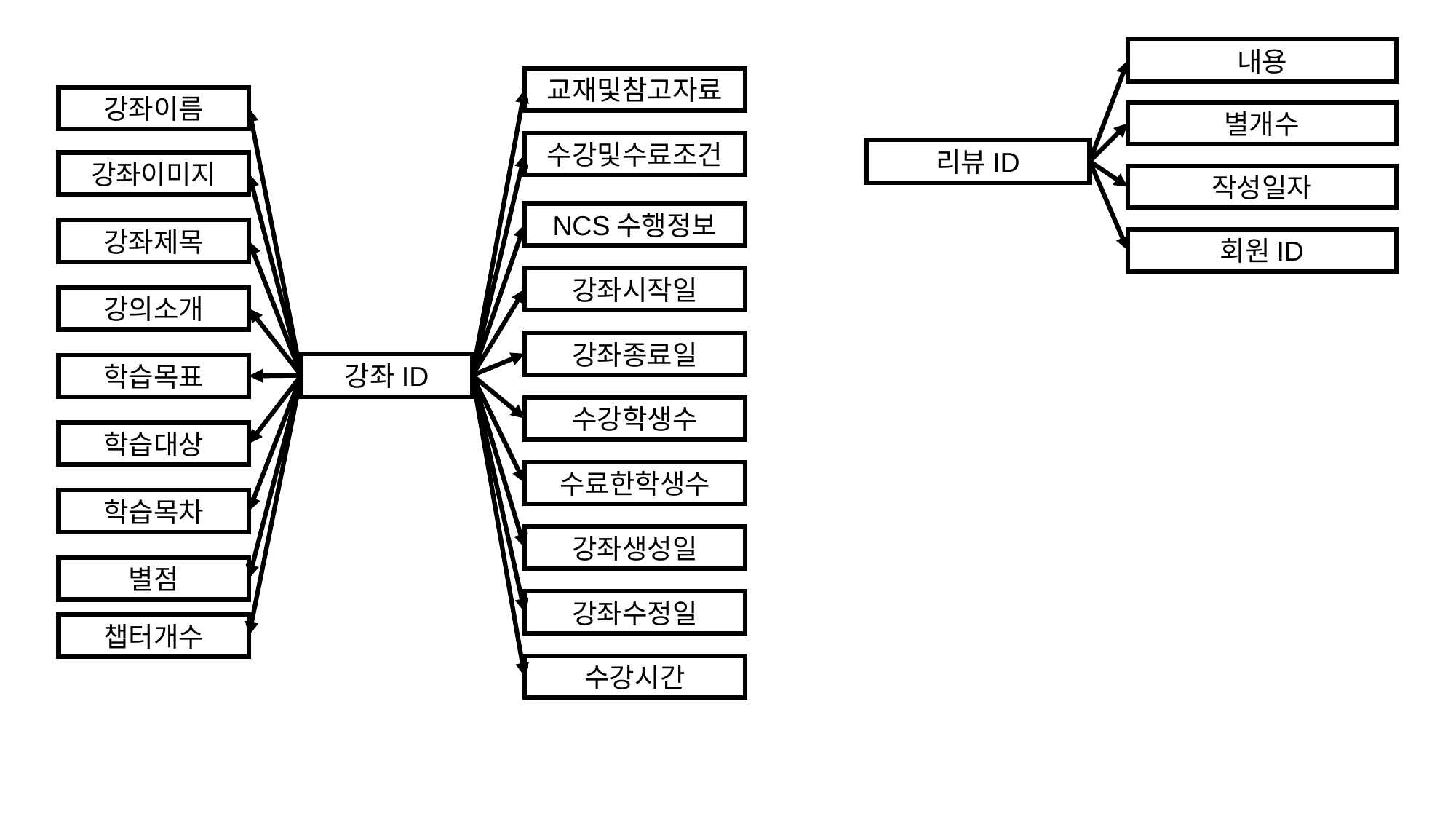

내용
별개수
리뷰ID
작성일자
회원ID
교재및참고자료
강좌이름
수강및수료조건
강좌이미지
NCS수행정보
강좌제목
강좌시작일
강의소개
강좌종료일
강좌ID
학습목표
수강학생수
학습대상
수료한학생수
학습목차
강좌생성일
별점
강좌수정일
챕터개수
수강시간